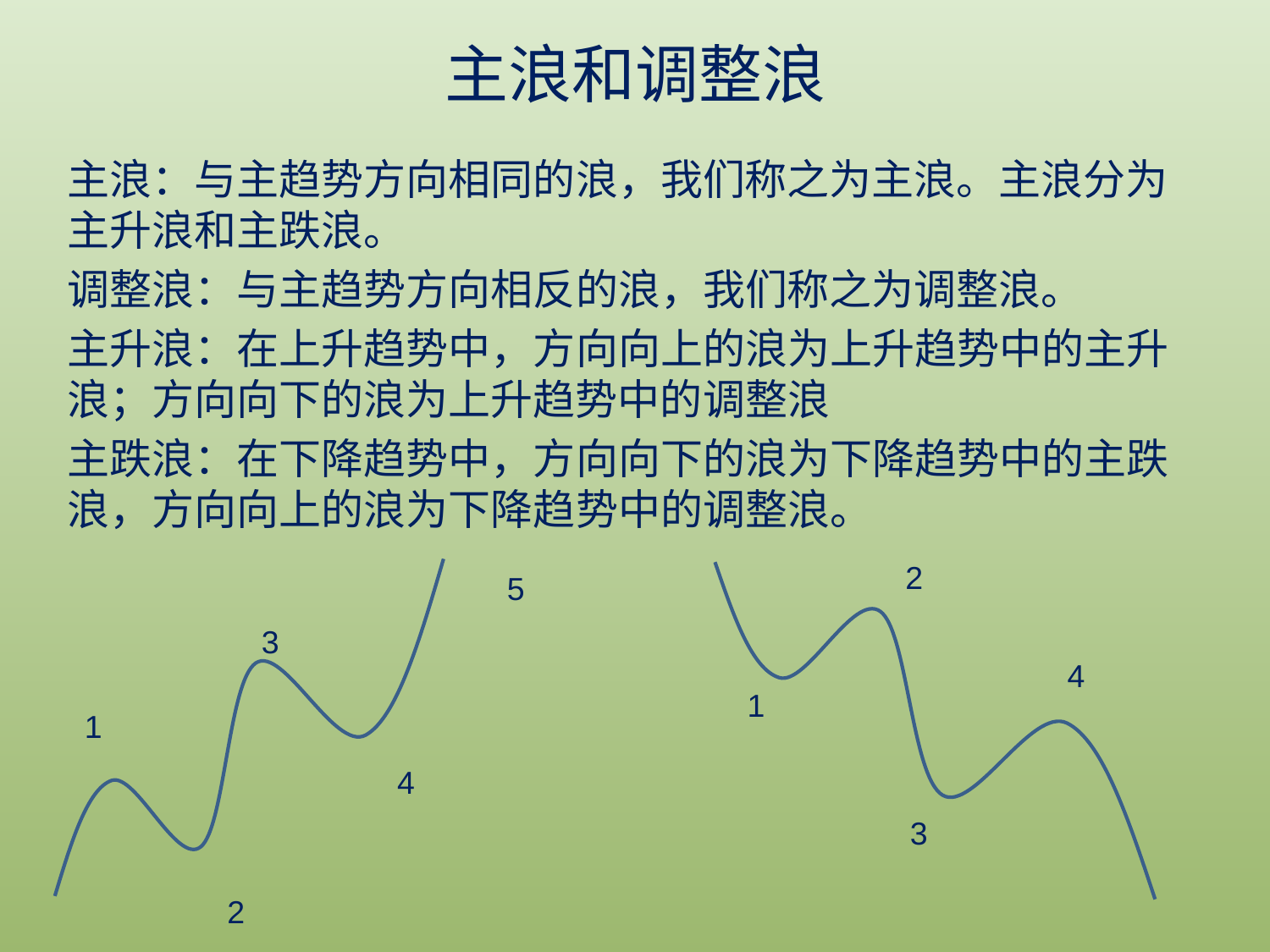

主浪和调整浪
主浪：与主趋势方向相同的浪，我们称之为主浪。主浪分为主升浪和主跌浪。
调整浪：与主趋势方向相反的浪，我们称之为调整浪。
主升浪：在上升趋势中，方向向上的浪为上升趋势中的主升浪；方向向下的浪为上升趋势中的调整浪
主跌浪：在下降趋势中，方向向下的浪为下降趋势中的主跌浪，方向向上的浪为下降趋势中的调整浪。
2

5

3
4
1
1
4
3
2